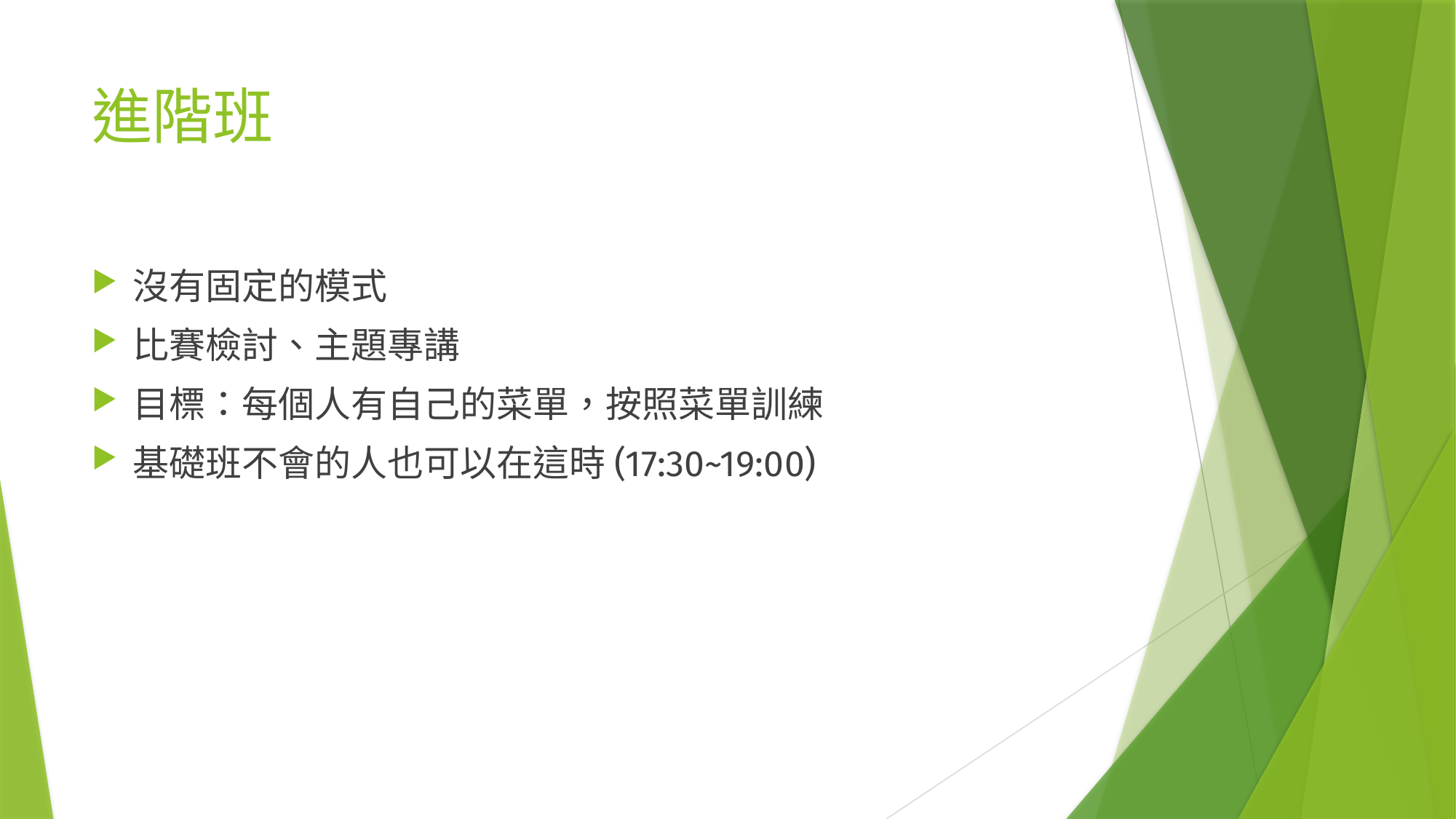

# 進階班
沒有固定的模式
比賽檢討、主題專講
目標：每個人有自己的菜單，按照菜單訓練
基礎班不會的人也可以在這時(17:30~19:00)